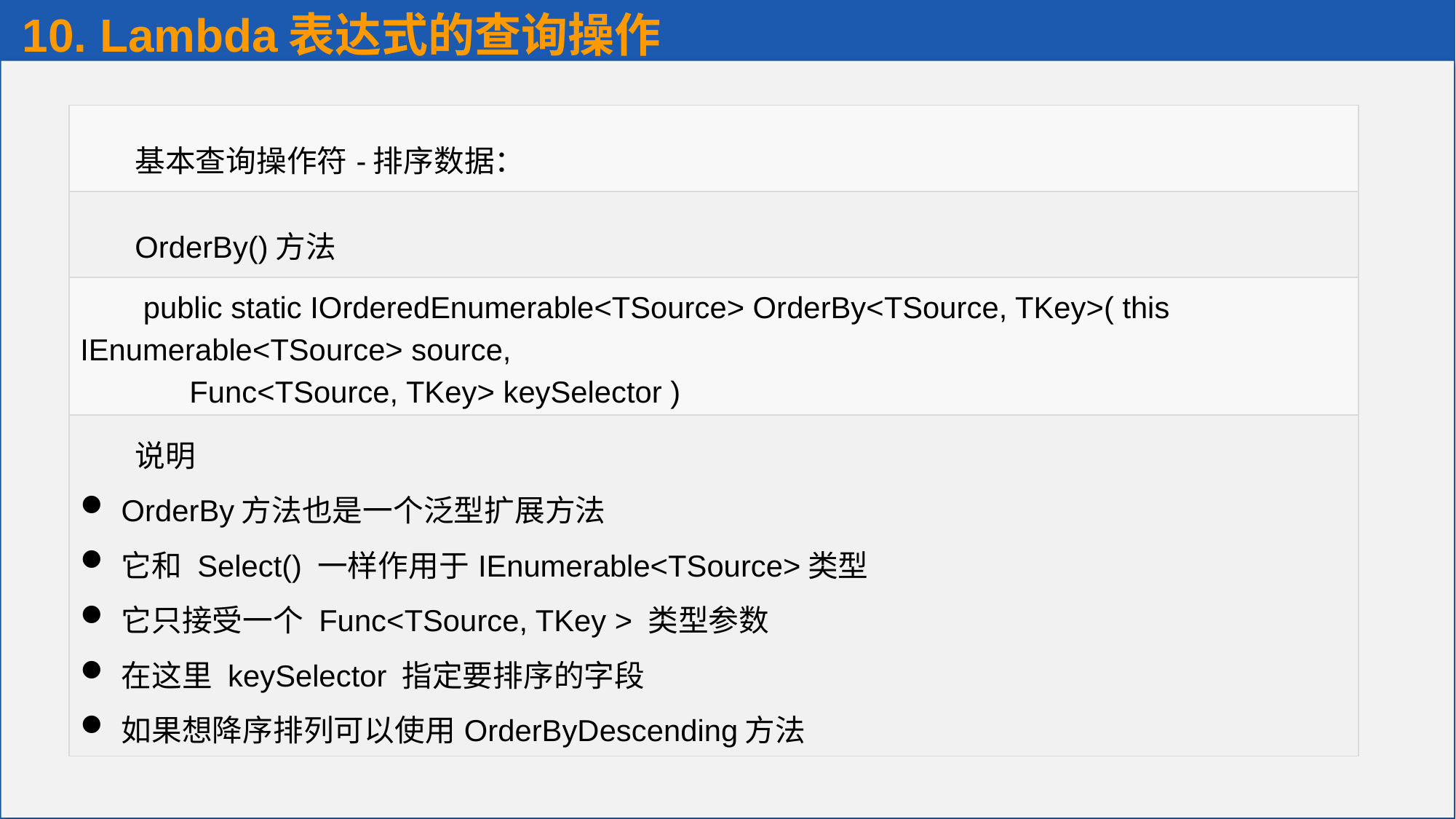

10. Lambda表达式的查询操作
| 基本查询操作符-排序数据： |
| --- |
| OrderBy()方法 |
| public static IOrderedEnumerable<TSource> OrderBy<TSource, TKey>( this IEnumerable<TSource> source, Func<TSource, TKey> keySelector ) |
| 说明 OrderBy方法也是一个泛型扩展方法 它和 Select() 一样作用于IEnumerable<TSource>类型 它只接受一个 Func<TSource, TKey > 类型参数 在这里 keySelector 指定要排序的字段 如果想降序排列可以使用OrderByDescending方法 |